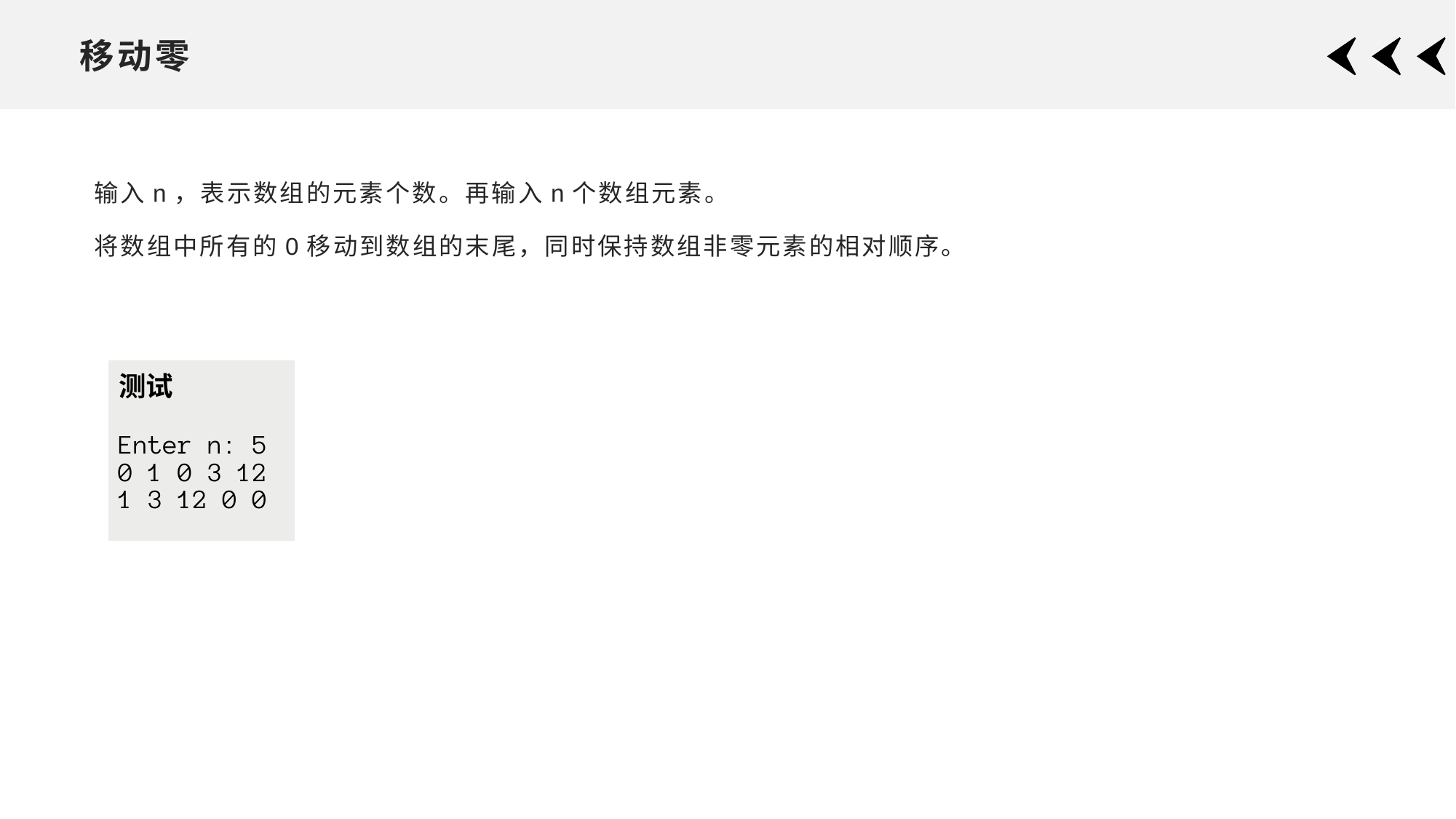

# 移动零
输入n，表示数组的元素个数。再输入n个数组元素。
将数组中所有的0移动到数组的末尾，同时保持数组非零元素的相对顺序。
| 测试 Enter n: 5 0 1 0 3 12 1 3 12 0 0 |
| --- |